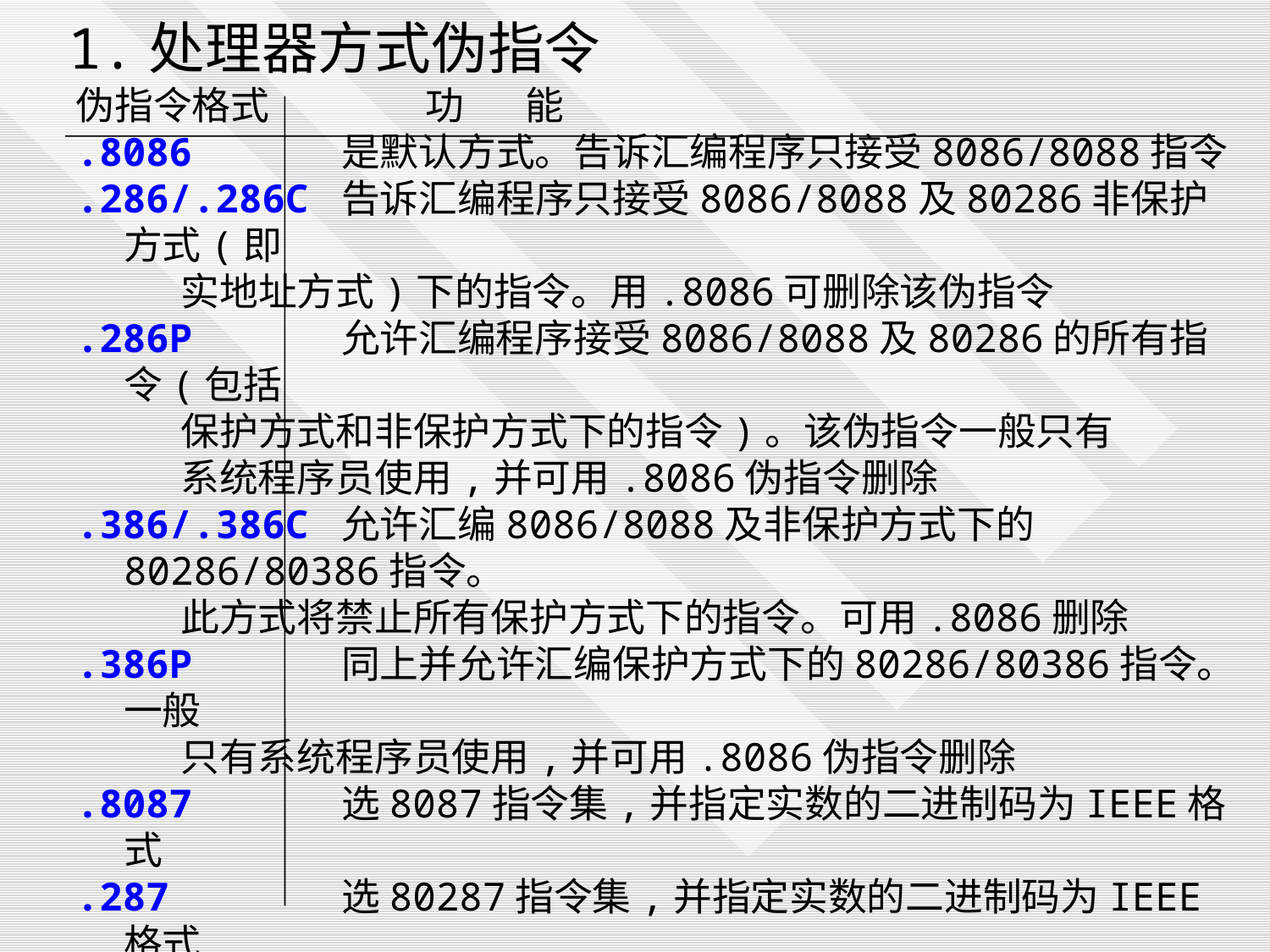

1.处理器方式伪指令
伪指令格式                  功       能
.8086      是默认方式。告诉汇编程序只接受8086/8088指令
.286/.286C 告诉汇编程序只接受8086/8088及80286非保护方式(即
           实地址方式)下的指令。用.8086可删除该伪指令
.286P      允许汇编程序接受8086/8088及80286的所有指令(包括
           保护方式和非保护方式下的指令)。该伪指令一般只有
           系统程序员使用,并可用.8086伪指令删除
.386/.386C 允许汇编8086/8088及非保护方式下的80286/80386指令。
           此方式将禁止所有保护方式下的指令。可用.8086删除
.386P      同上并允许汇编保护方式下的80286/80386指令。一般
           只有系统程序员使用,并可用.8086伪指令删除
.8087      选8087指令集,并指定实数的二进制码为IEEE格式
.287       选80287指令集,并指定实数的二进制码为IEEE格式
.387       选80387指令集,并指定实数的二进制码为IEEE格式
.486/.486C 与.386/.386C类似,允许汇编80486非保护方式下的
           指令。MASM6.0可用
.486P      与.386P类似,允许汇编80486的全部指令。MASM6.0
           可用